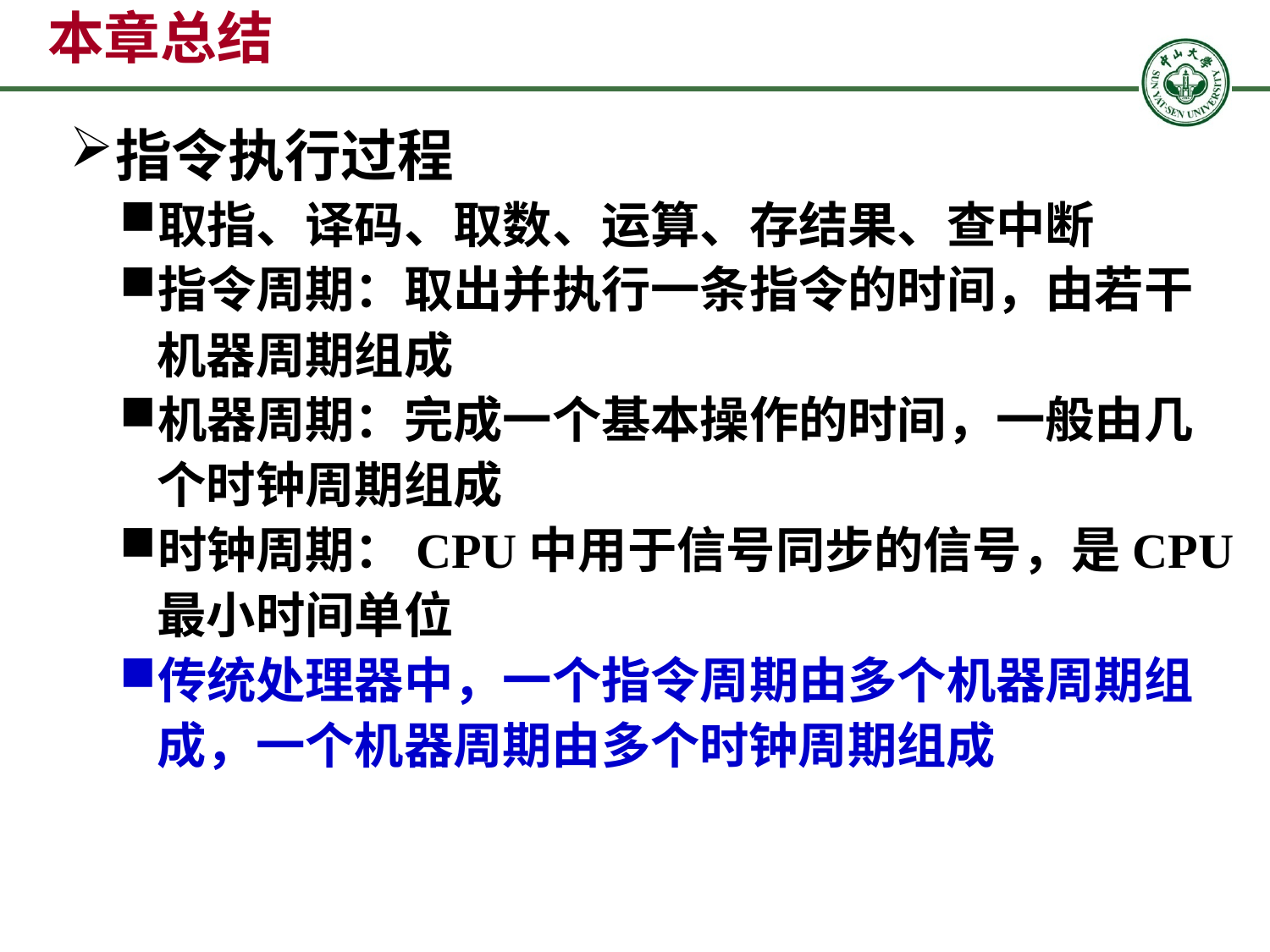

# 本章总结
指令执行过程
取指、译码、取数、运算、存结果、查中断
指令周期：取出并执行一条指令的时间，由若干机器周期组成
机器周期：完成一个基本操作的时间，一般由几个时钟周期组成
时钟周期：CPU中用于信号同步的信号，是CPU最小时间单位
传统处理器中，一个指令周期由多个机器周期组成，一个机器周期由多个时钟周期组成